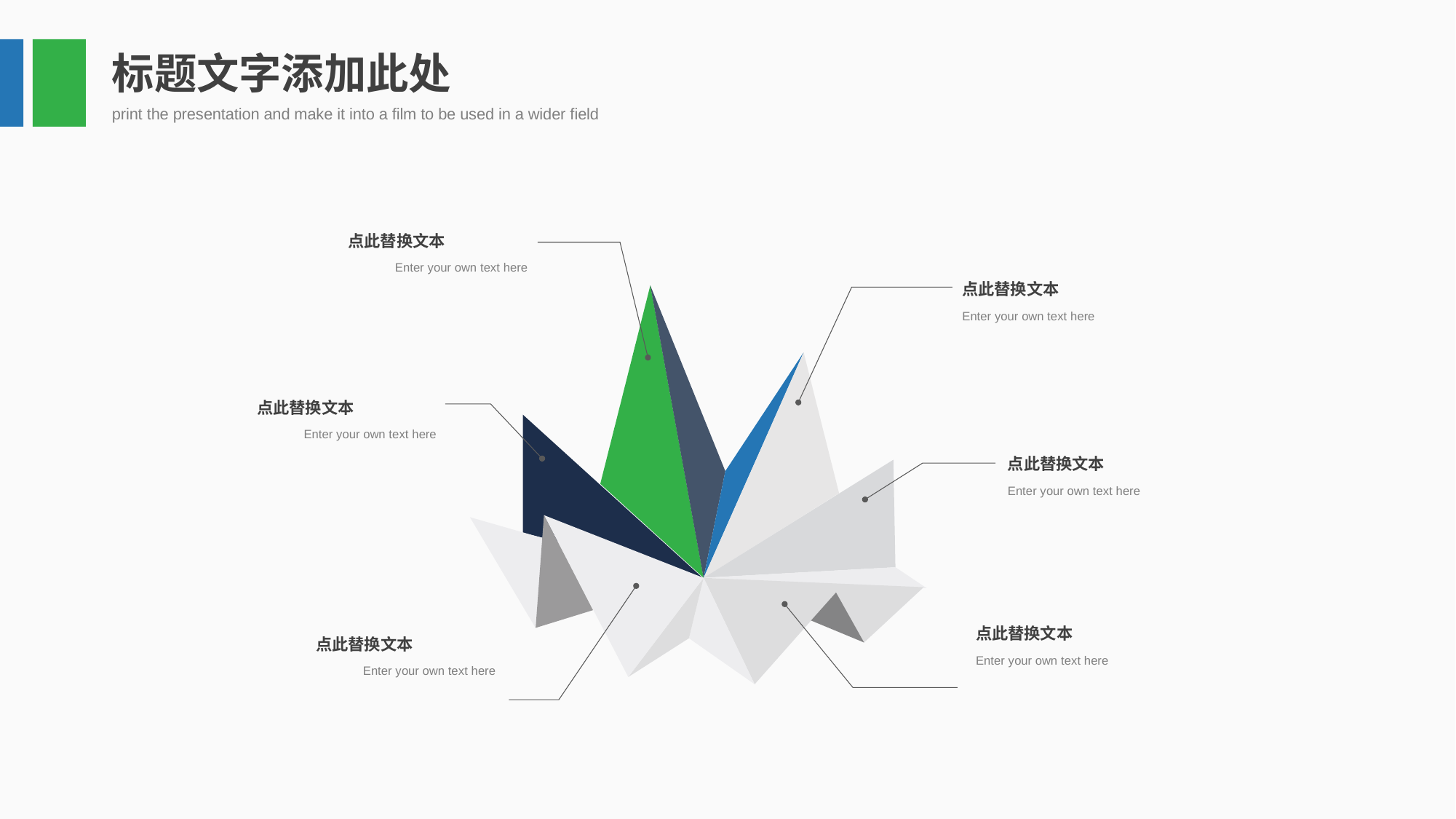

标题文字添加此处
print the presentation and make it into a film to be used in a wider field
点此替换文本
Enter your own text here

点此替换文本
Enter your own text here

点此替换文本
Enter your own text here

点此替换文本
Enter your own text here

点此替换文本
Enter your own text here
点此替换文本
Enter your own text here